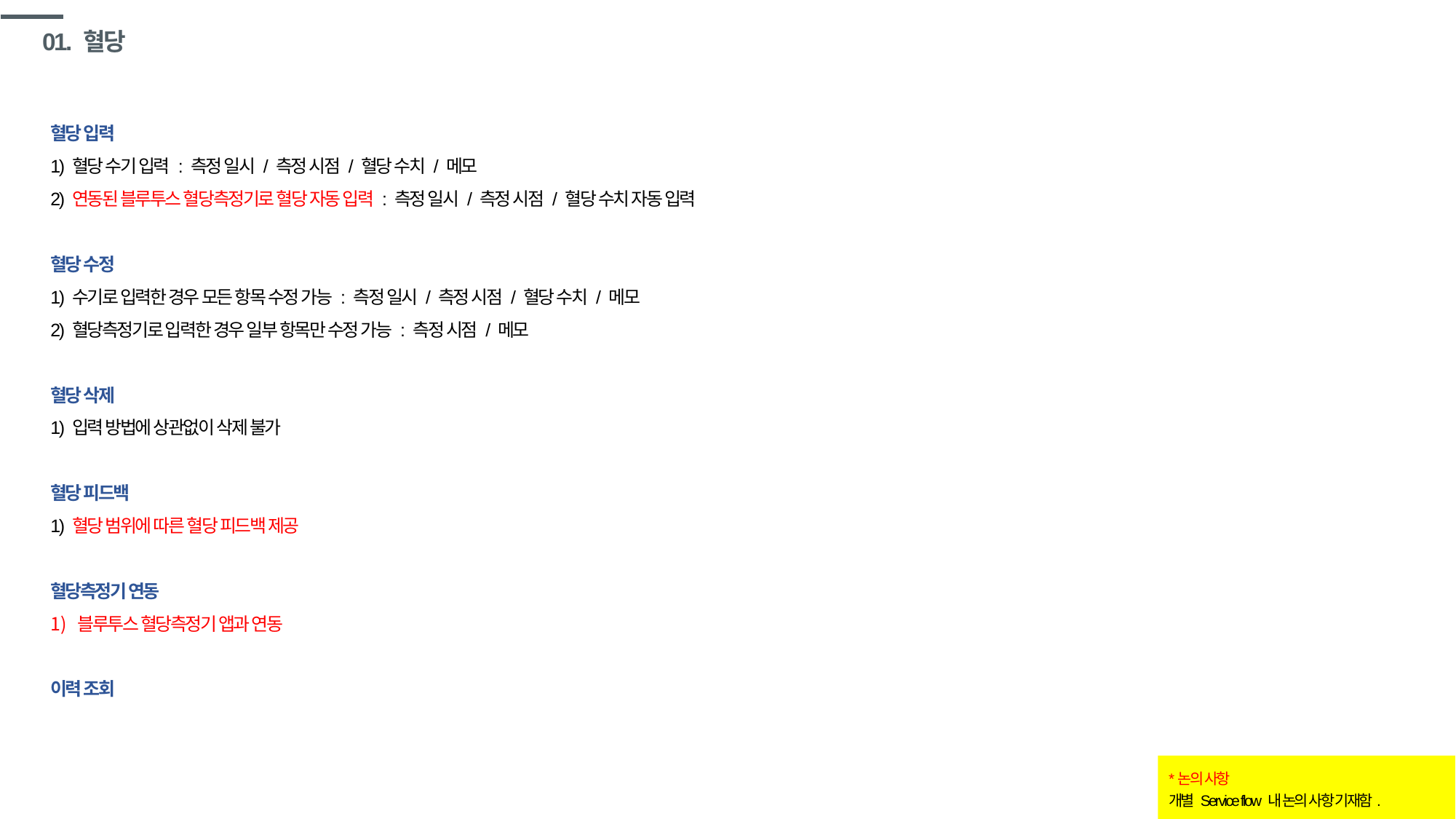

# 01. 혈당
혈당 입력
1) 혈당 수기 입력 : 측정 일시 / 측정 시점 / 혈당 수치 / 메모
2) 연동된 블루투스 혈당측정기로 혈당 자동 입력 : 측정 일시 / 측정 시점 / 혈당 수치 자동 입력

혈당 수정
1) 수기로 입력한 경우 모든 항목 수정 가능 : 측정 일시 / 측정 시점 / 혈당 수치 / 메모
2) 혈당측정기로 입력한 경우 일부 항목만 수정 가능 : 측정 시점 / 메모

혈당 삭제
1) 입력 방법에 상관없이 삭제 불가

혈당 피드백
1) 혈당 범위에 따른 혈당 피드백 제공

혈당측정기 연동
블루투스 혈당측정기 앱과 연동

이력 조회
*논의 사항
개별 Service flow 내 논의 사항 기재함.